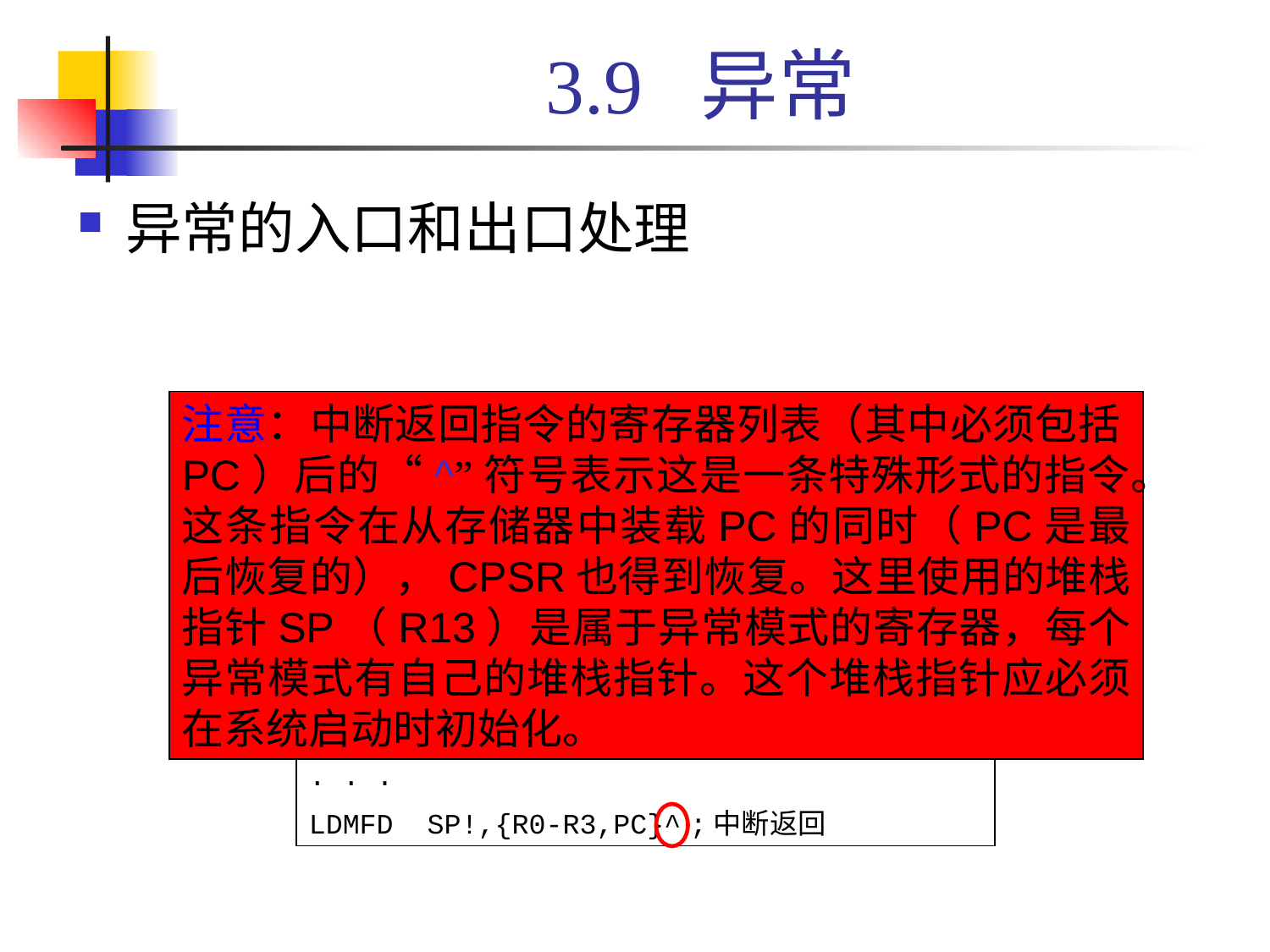

# 3.9  异常
异常的入口和出口处理
     如果异常处理程序已经把返回地址拷贝到堆栈，那么可以使用一条多寄存器传送指令来恢复用户寄存器并实现返回。
注意：中断返回指令的寄存器列表（其中必须包括PC）后的“^”符号表示这是一条特殊形式的指令。这条指令在从存储器中装载PC的同时（PC是最后恢复的），CPSR也得到恢复。这里使用的堆栈指针SP（R13）是属于异常模式的寄存器，每个异常模式有自己的堆栈指针。这个堆栈指针应必须在系统启动时初始化。
中断处理代码的开始部分和退出部分
SUB    LR,LR,#4	;计算返回地址
STMFD  SP!,{R0-R3,LR}	;保存使用到的寄存器
. . .
LDMFD  SP!,{R0-R3,PC}^	;中断返回